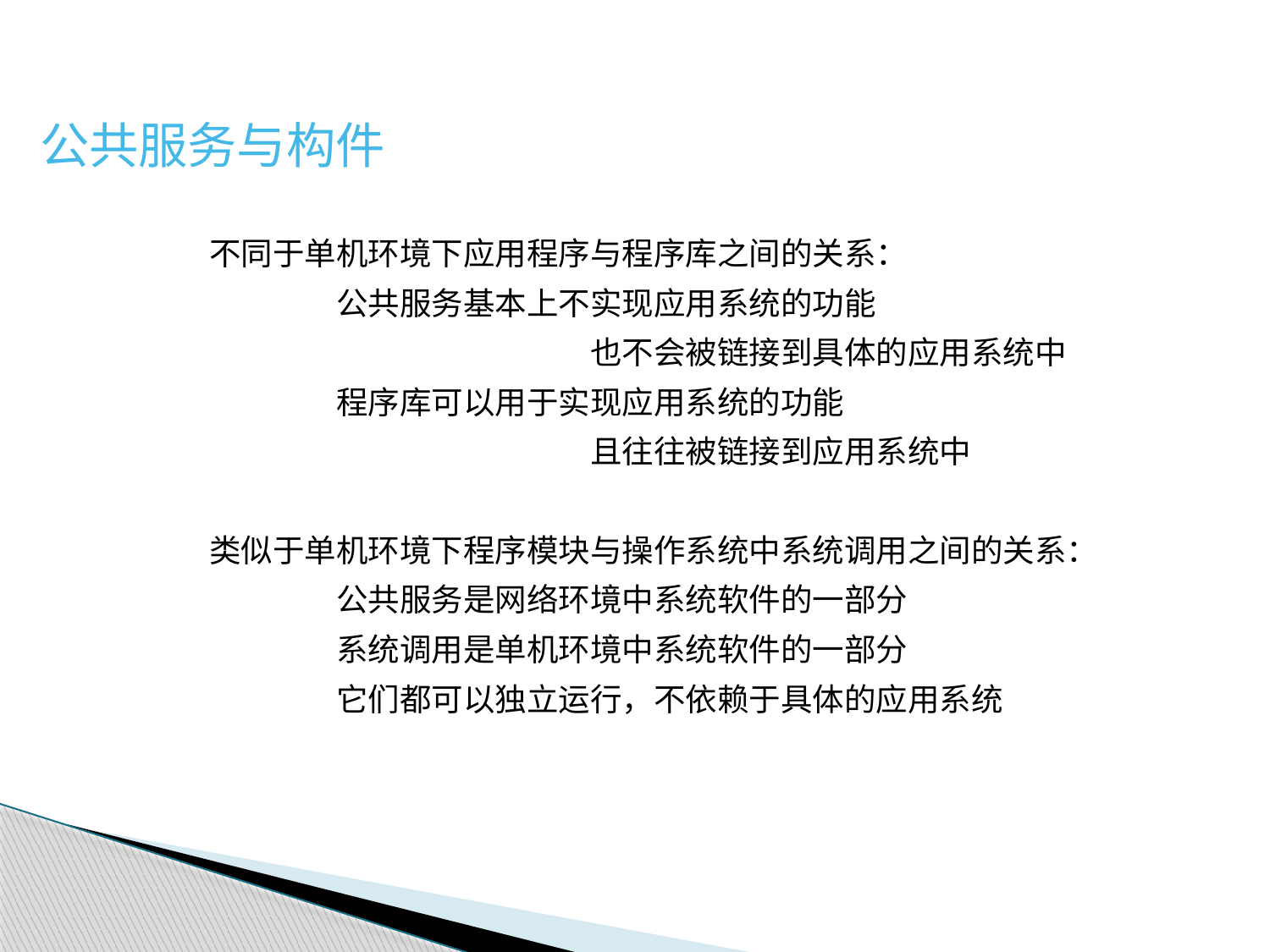

公共服务与构件
不同于单机环境下应用程序与程序库之间的关系：
	公共服务基本上不实现应用系统的功能
			也不会被链接到具体的应用系统中
	程序库可以用于实现应用系统的功能
			且往往被链接到应用系统中

类似于单机环境下程序模块与操作系统中系统调用之间的关系：
	公共服务是网络环境中系统软件的一部分
	系统调用是单机环境中系统软件的一部分
	它们都可以独立运行，不依赖于具体的应用系统